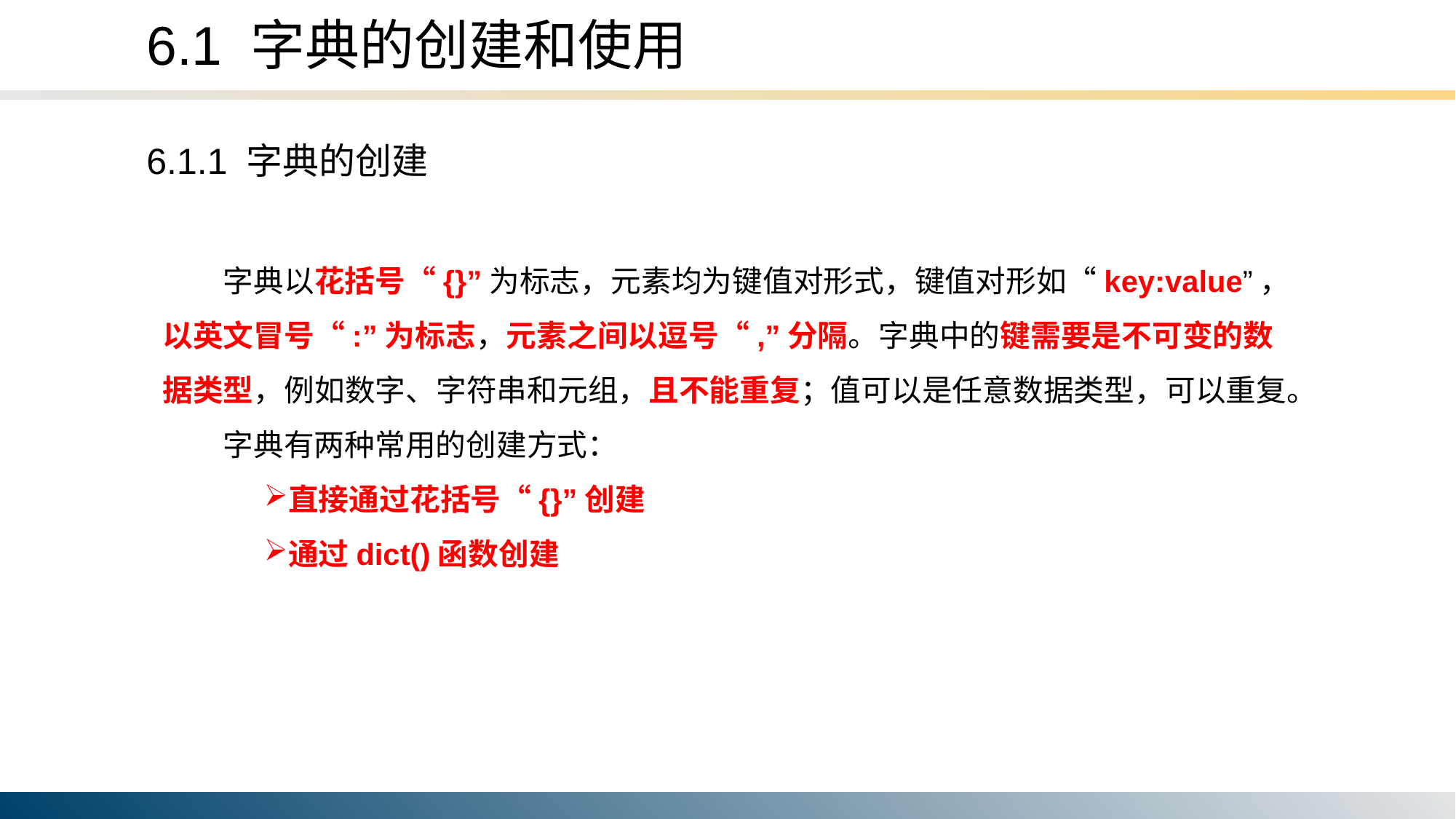

6.1 字典的创建和使用
6.1.1 字典的创建
字典以花括号“{}”为标志，元素均为键值对形式，键值对形如“key:value”，以英文冒号“:”为标志，元素之间以逗号“,”分隔。字典中的键需要是不可变的数据类型，例如数字、字符串和元组，且不能重复；值可以是任意数据类型，可以重复。
字典有两种常用的创建方式：
直接通过花括号“{}”创建
通过dict()函数创建